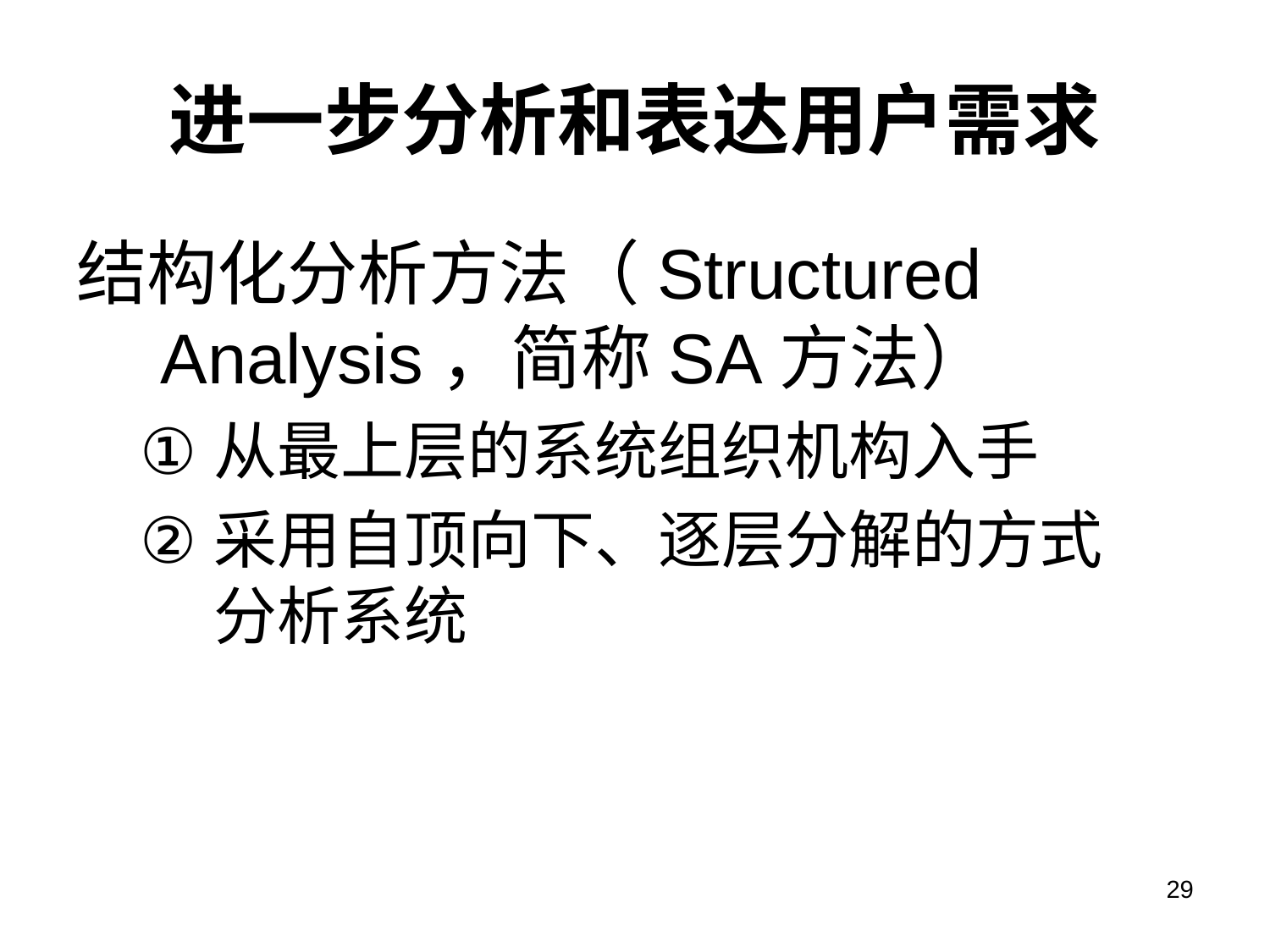

# 进一步分析和表达用户需求
结构化分析方法（Structured Analysis，简称SA方法）
从最上层的系统组织机构入手
采用自顶向下、逐层分解的方式分析系统

29